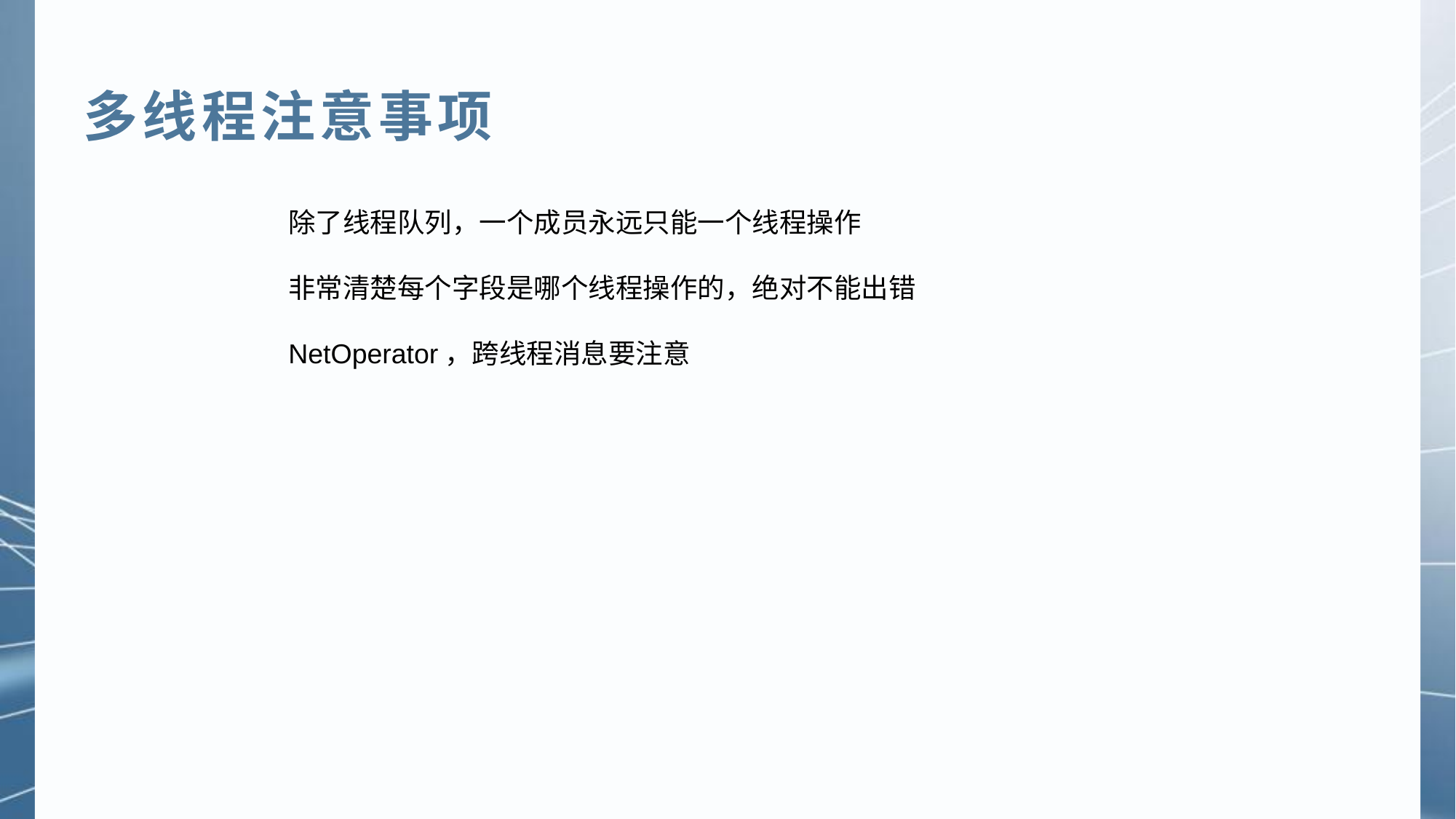

多线程注意事项
除了线程队列，一个成员永远只能一个线程操作

非常清楚每个字段是哪个线程操作的，绝对不能出错

NetOperator，跨线程消息要注意